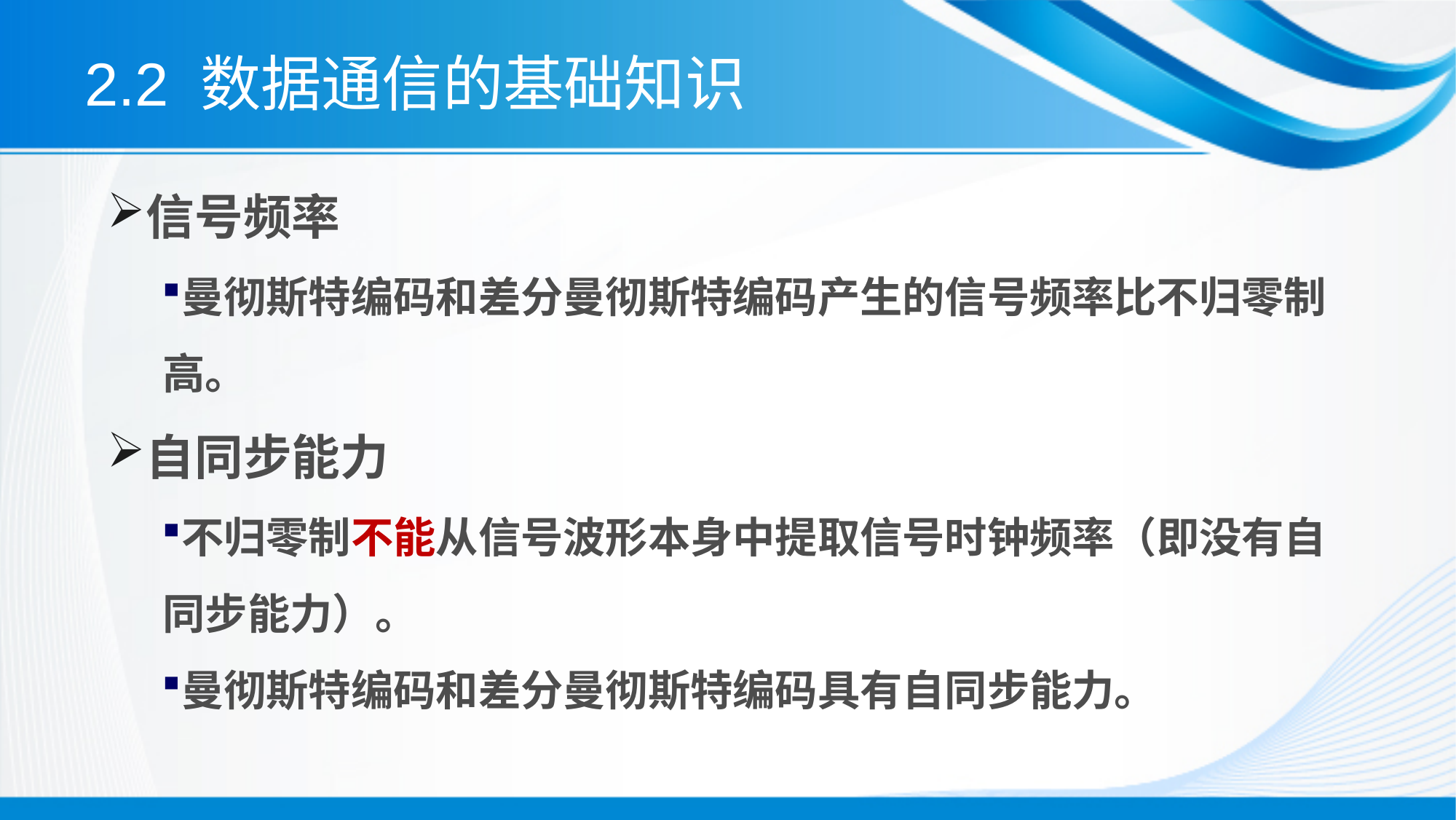

# 2.2 数据通信的基础知识
信号频率
曼彻斯特编码和差分曼彻斯特编码产生的信号频率比不归零制高。
自同步能力
不归零制不能从信号波形本身中提取信号时钟频率（即没有自同步能力）。
曼彻斯特编码和差分曼彻斯特编码具有自同步能力。